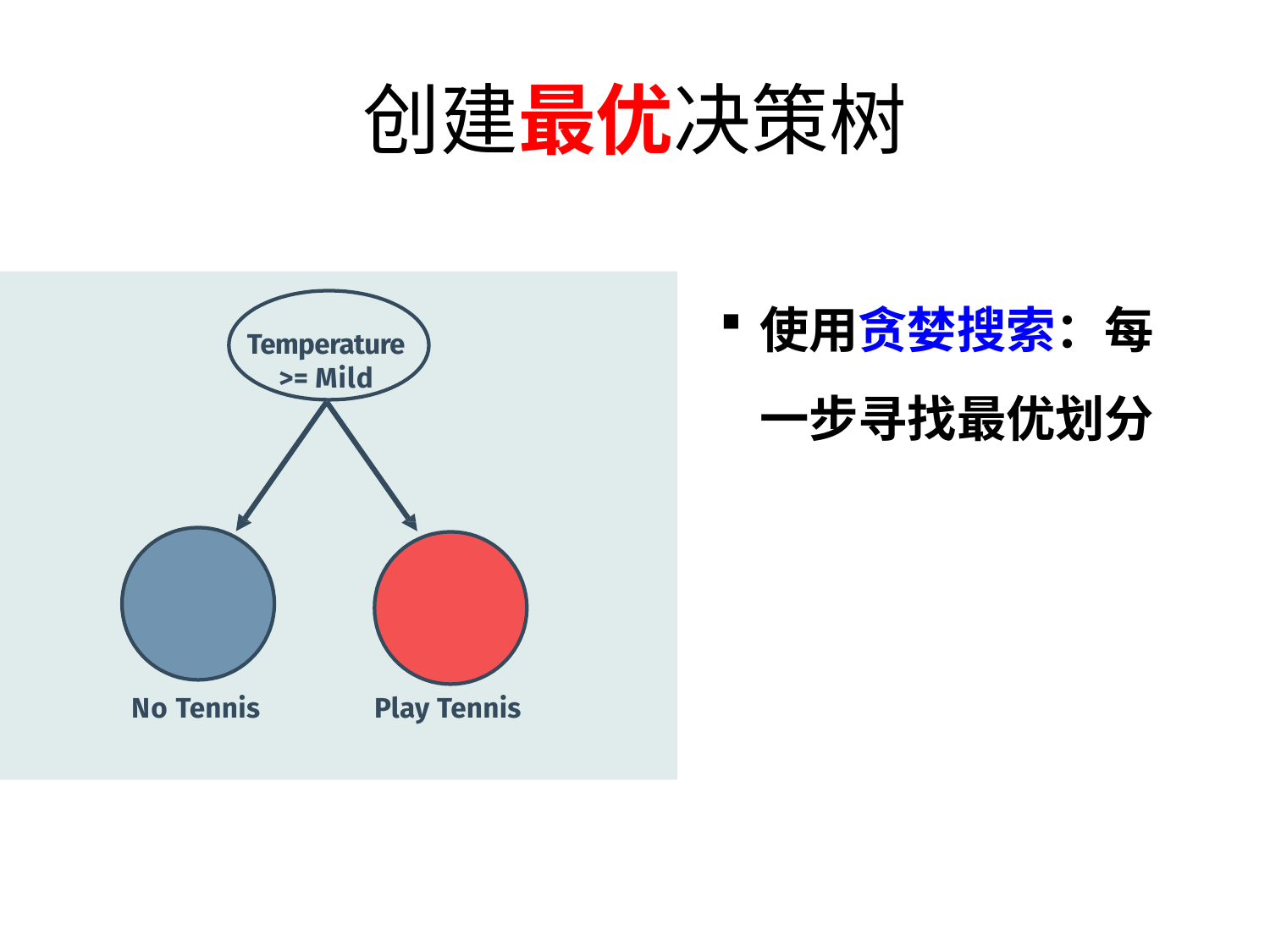

# 创建最优决策树
使用贪婪搜索：每一步寻找最优划分

Temperature
>= Mild

No Tennis
Play Tennis